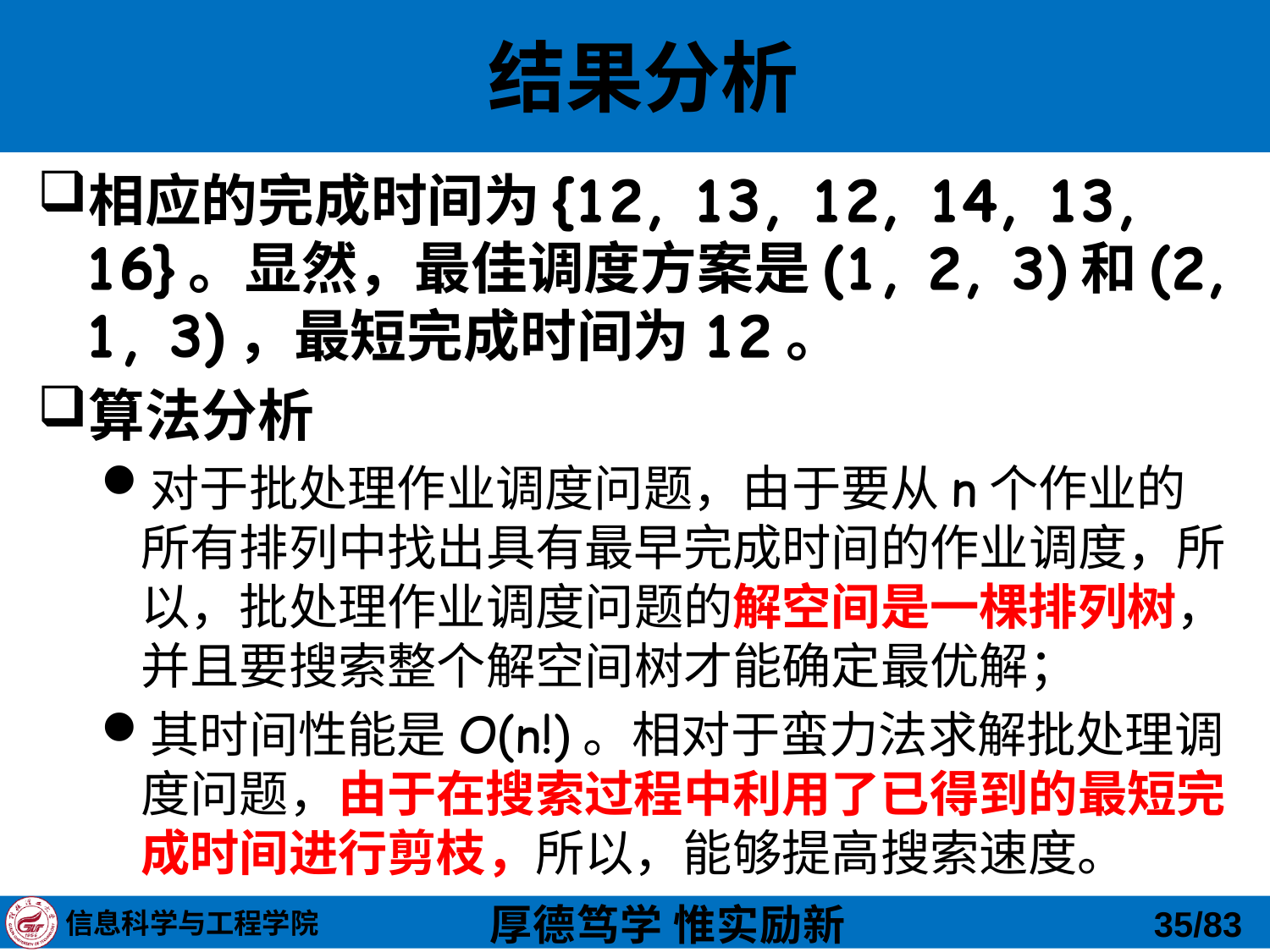

# 结果分析
相应的完成时间为{12, 13, 12, 14, 13, 16}。显然，最佳调度方案是(1, 2, 3)和(2, 1, 3)，最短完成时间为12。
算法分析
对于批处理作业调度问题，由于要从n个作业的所有排列中找出具有最早完成时间的作业调度，所以，批处理作业调度问题的解空间是一棵排列树，并且要搜索整个解空间树才能确定最优解；
其时间性能是O(n!)。相对于蛮力法求解批处理调度问题，由于在搜索过程中利用了已得到的最短完成时间进行剪枝，所以，能够提高搜索速度。
35/83